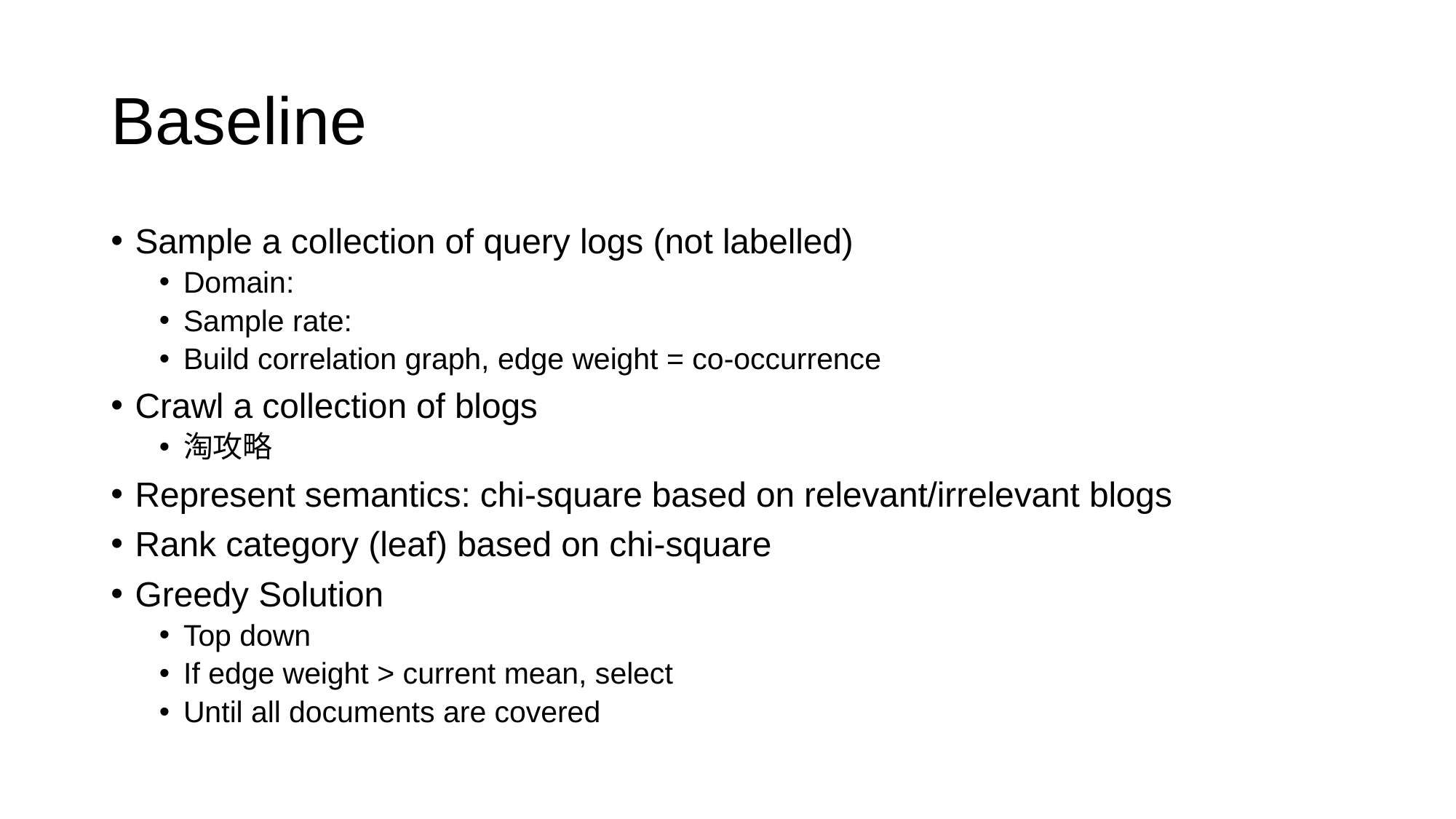

# Baseline
Sample a collection of query logs (not labelled)
Domain:
Sample rate:
Build correlation graph, edge weight = co-occurrence
Crawl a collection of blogs
淘攻略
Represent semantics: chi-square based on relevant/irrelevant blogs
Rank category (leaf) based on chi-square
Greedy Solution
Top down
If edge weight > current mean, select
Until all documents are covered